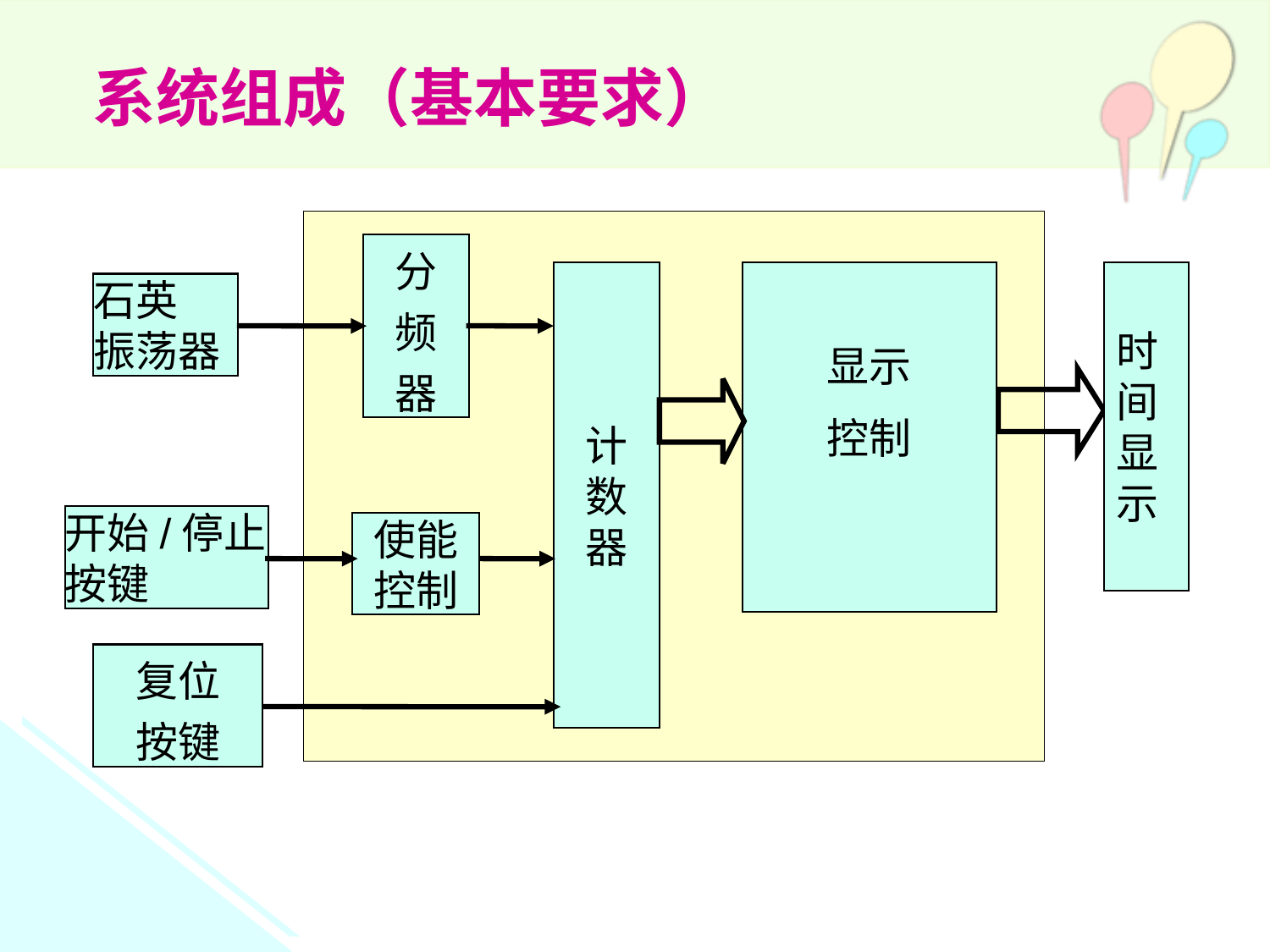

系统组成（基本要求）

分
频
器
计
数
器
显示
控制

时间
显示
石英
振荡器

开始/停止按键

复位
按键

使能
控制